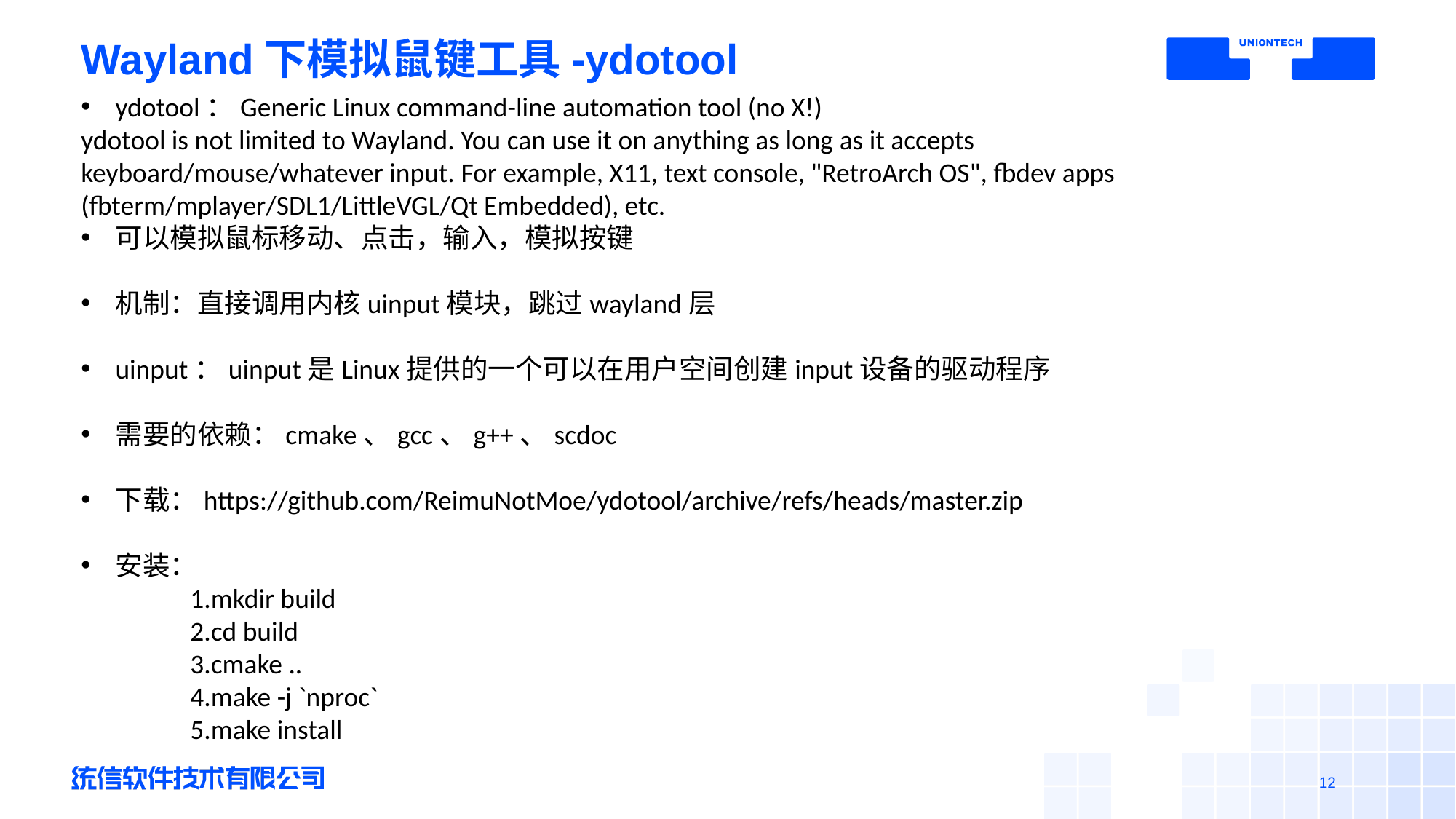

# Wayland下模拟鼠键工具-ydotool
ydotool：Generic Linux command-line automation tool (no X!)
ydotool is not limited to Wayland. You can use it on anything as long as it accepts keyboard/mouse/whatever input. For example, X11, text console, "RetroArch OS", fbdev apps (fbterm/mplayer/SDL1/LittleVGL/Qt Embedded), etc.
可以模拟鼠标移动、点击，输入，模拟按键

机制：直接调用内核uinput模块，跳过wayland层

uinput：uinput是Linux提供的一个可以在用户空间创建input设备的驱动程序

需要的依赖：cmake、gcc、g++、scdoc

下载：https://github.com/ReimuNotMoe/ydotool/archive/refs/heads/master.zip

安装：
	1.mkdir build
	2.cd build
	3.cmake ..
	4.make -j `nproc`
	5.make install